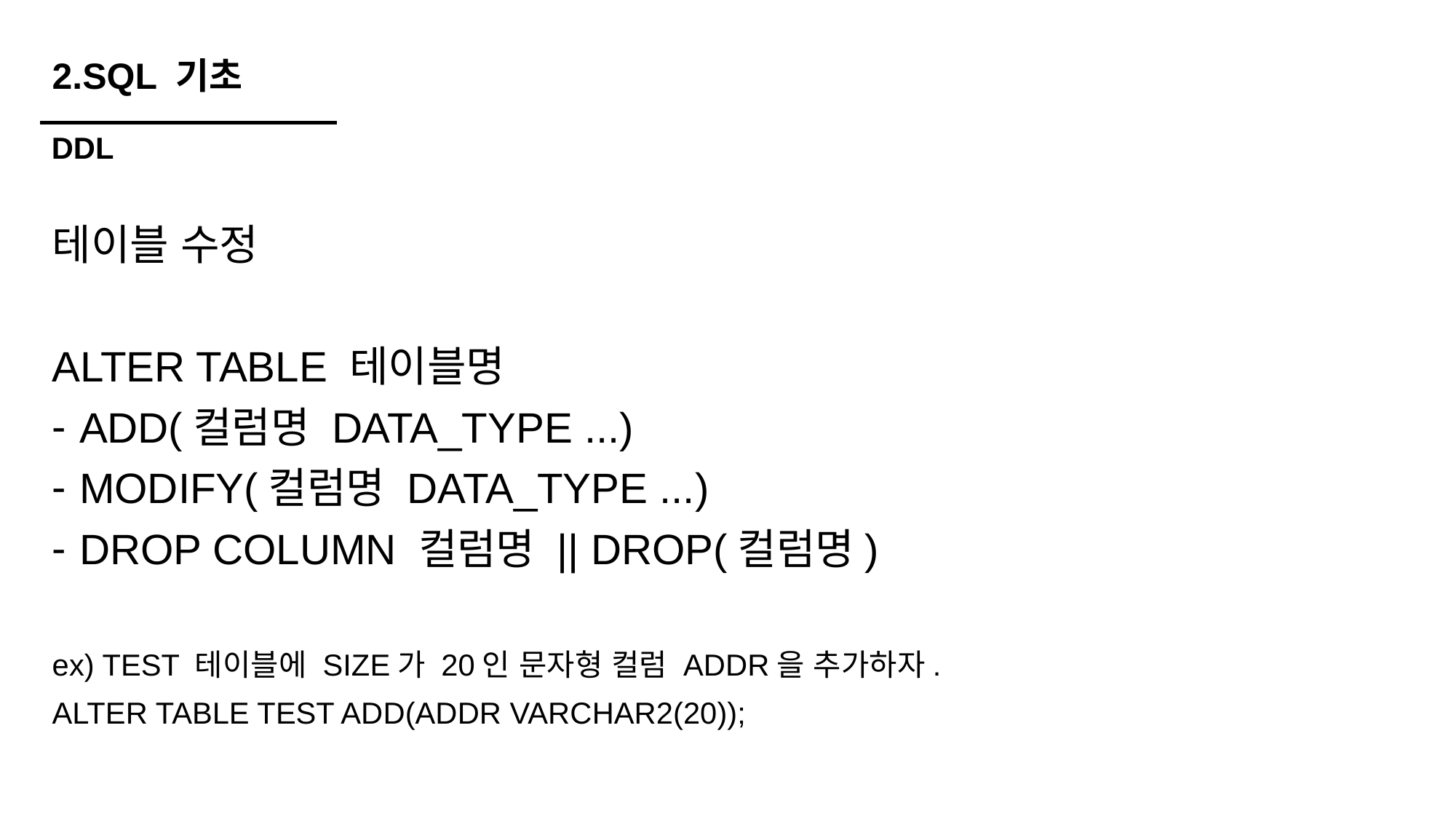

# 2.SQL 기초
DDL
테이블 수정

ALTER TABLE 테이블명
ADD(컬럼명 DATA_TYPE ...)
MODIFY(컬럼명 DATA_TYPE ...)
DROP COLUMN 컬럼명 || DROP(컬럼명)

ex) TEST 테이블에 SIZE가 20인 문자형 컬럼 ADDR을 추가하자.
ALTER TABLE TEST ADD(ADDR VARCHAR2(20));